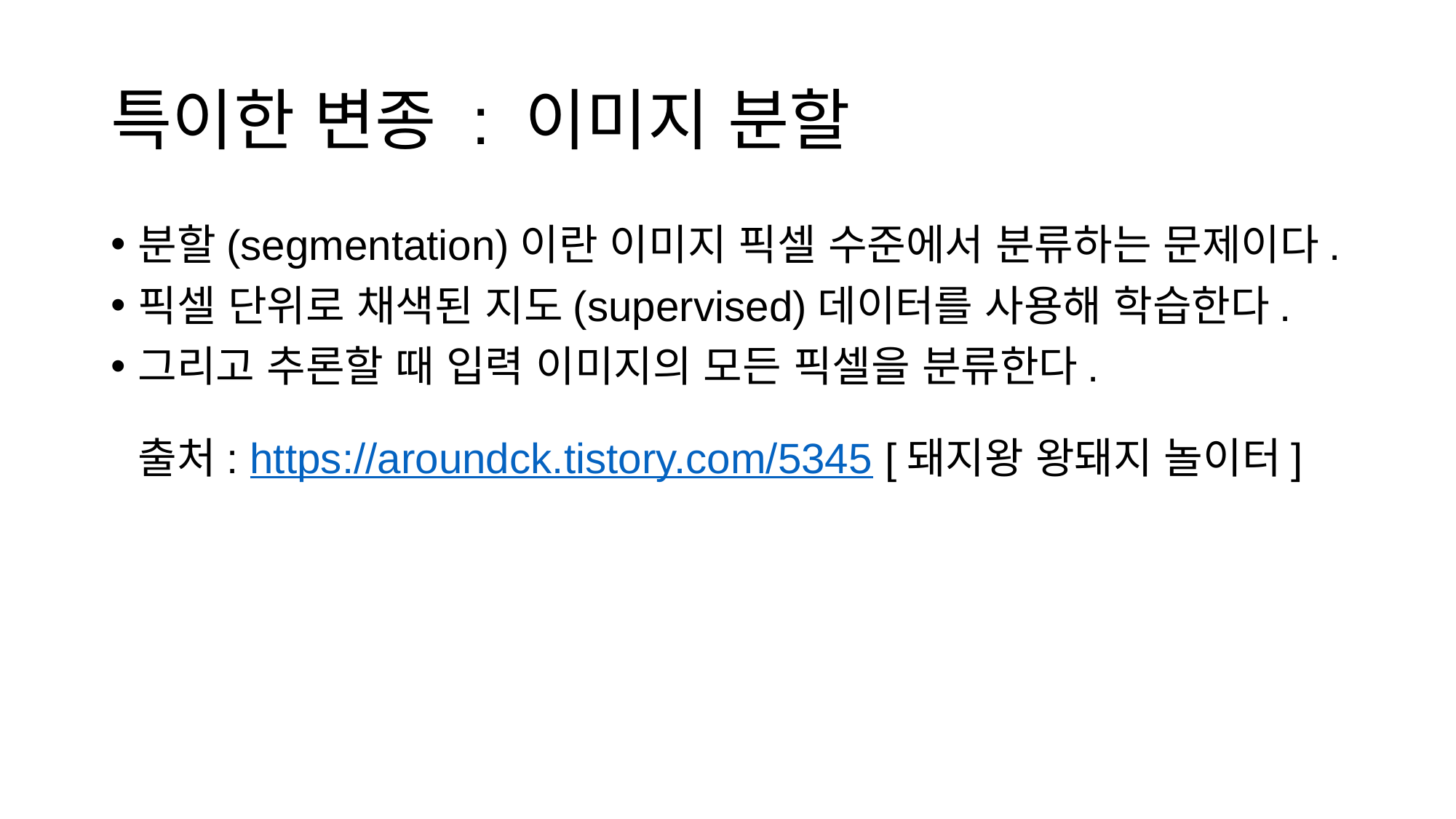

# 특이한 변종 : 이미지 분할
분할(segmentation)이란 이미지 픽셀 수준에서 분류하는 문제이다.
픽셀 단위로 채색된 지도(supervised)데이터를 사용해 학습한다.
그리고 추론할 때 입력 이미지의 모든 픽셀을 분류한다.
출처: https://aroundck.tistory.com/5345 [돼지왕 왕돼지 놀이터]